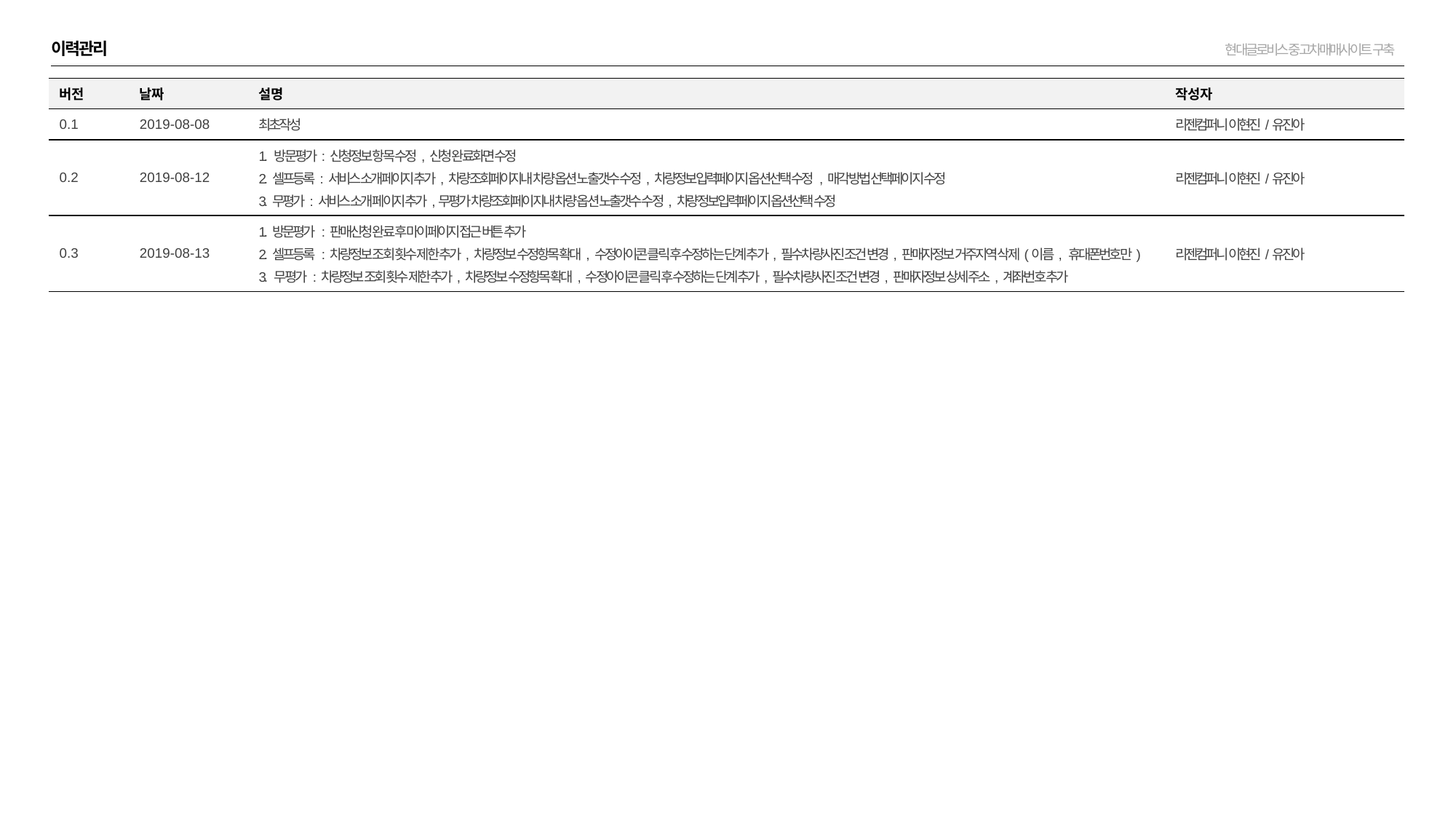

이력관리
| 버전 | 날짜 | 설명 | 작성자 |
| --- | --- | --- | --- |
| 0.1 | 2019-08-08 | 최초작성 | 리젠컴퍼니 이현진/유진아 |
| 0.2 | 2019-08-12 | 1. 방문평가: 신청정보 항목 수정, 신청 완료화면 수정 2. 셀프등록: 서비스 소개페이지 추가, 차량조회페이지내 차량 옵션 노출갯수 수정, 차량정보입력페이지 옵션선택 수정 , 매각방법 선택페이지 수정 3. 무평가: 서비스 소개 페이지 추가,무평가 차량조회페이지내 차량 옵션 노출갯수 수정, 차량정보입력페이지 옵션선택 수정 | 리젠컴퍼니 이현진/유진아 |
| 0.3 | 2019-08-13 | 1. 방문평가 : 판매신청 완료 후 마이페이지 접근 버튼 추가 2. 셀프등록 : 차량정보 조회 횟수 제한 추가, 차량정보 수정항목 확대, 수정아이콘 클릭 후 수정하는 단계 추가, 필수차량사진 조건 변경, 판매자정보 거주지역 삭제(이름, 휴대폰번호만) 3. 무평가 : 차량정보 조회 횟수 제한 추가, 차량정보 수정항목 확대, 수정아이콘 클릭 후 수정하는 단계 추가, 필수차량사진 조건 변경, 판매자정보 상세 주소, 계좌번호 추가 | 리젠컴퍼니 이현진/유진아 |
|  |  |  |  |
|  |  |  |  |
|  |  |  |  |
|  |  |  |  |
|  |  |  |  |
|  |  |  |  |
|  |  |  |  |
|  |  |  |  |
|  |  |  |  |
|  |  |  |  |